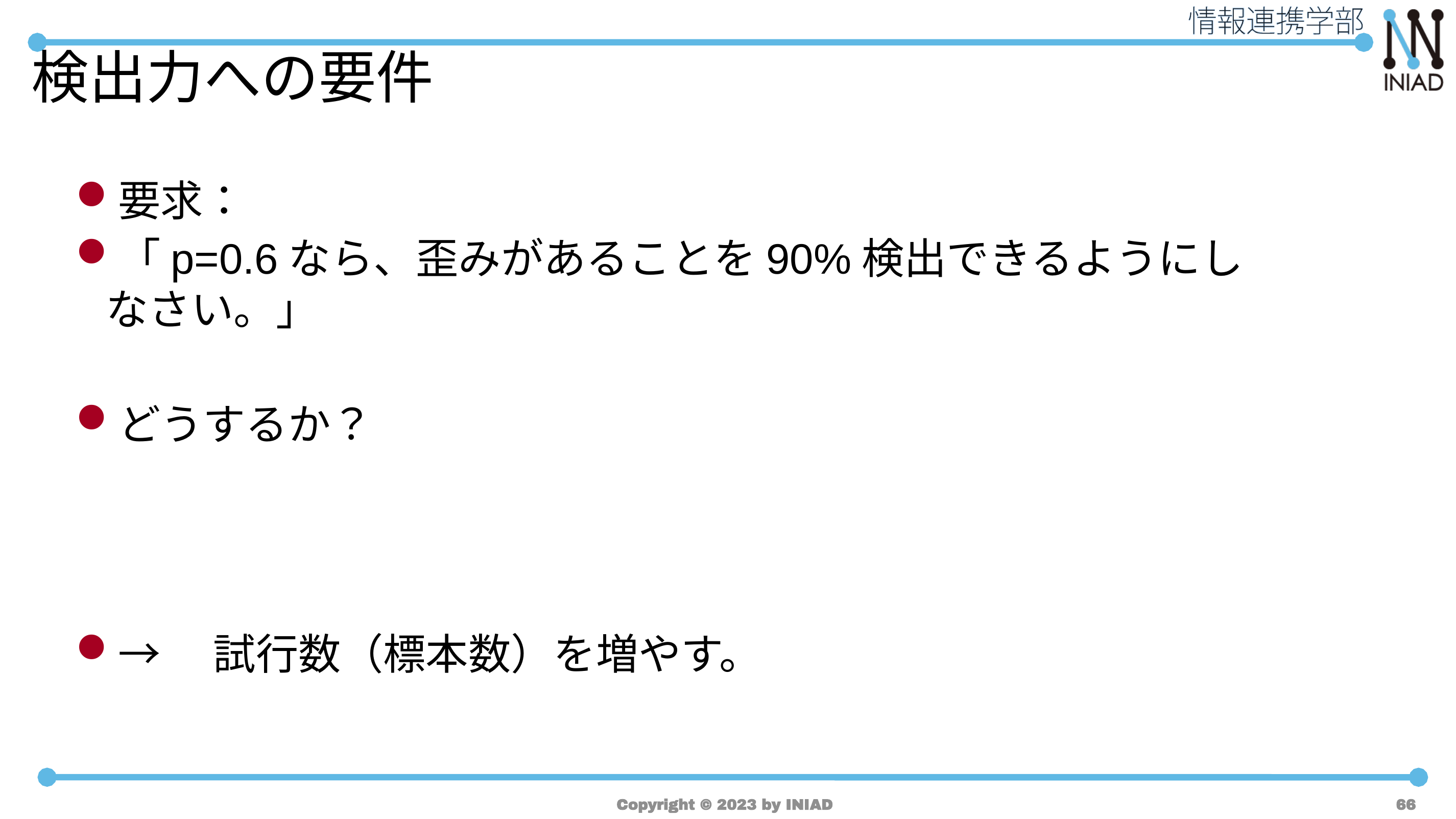

# 検出力への要件
要求：
「p=0.6なら、歪みがあることを90%検出できるようにしなさい。」

どうするか？

→　試行数（標本数）を増やす。
Copyright © 2023 by INIAD
66